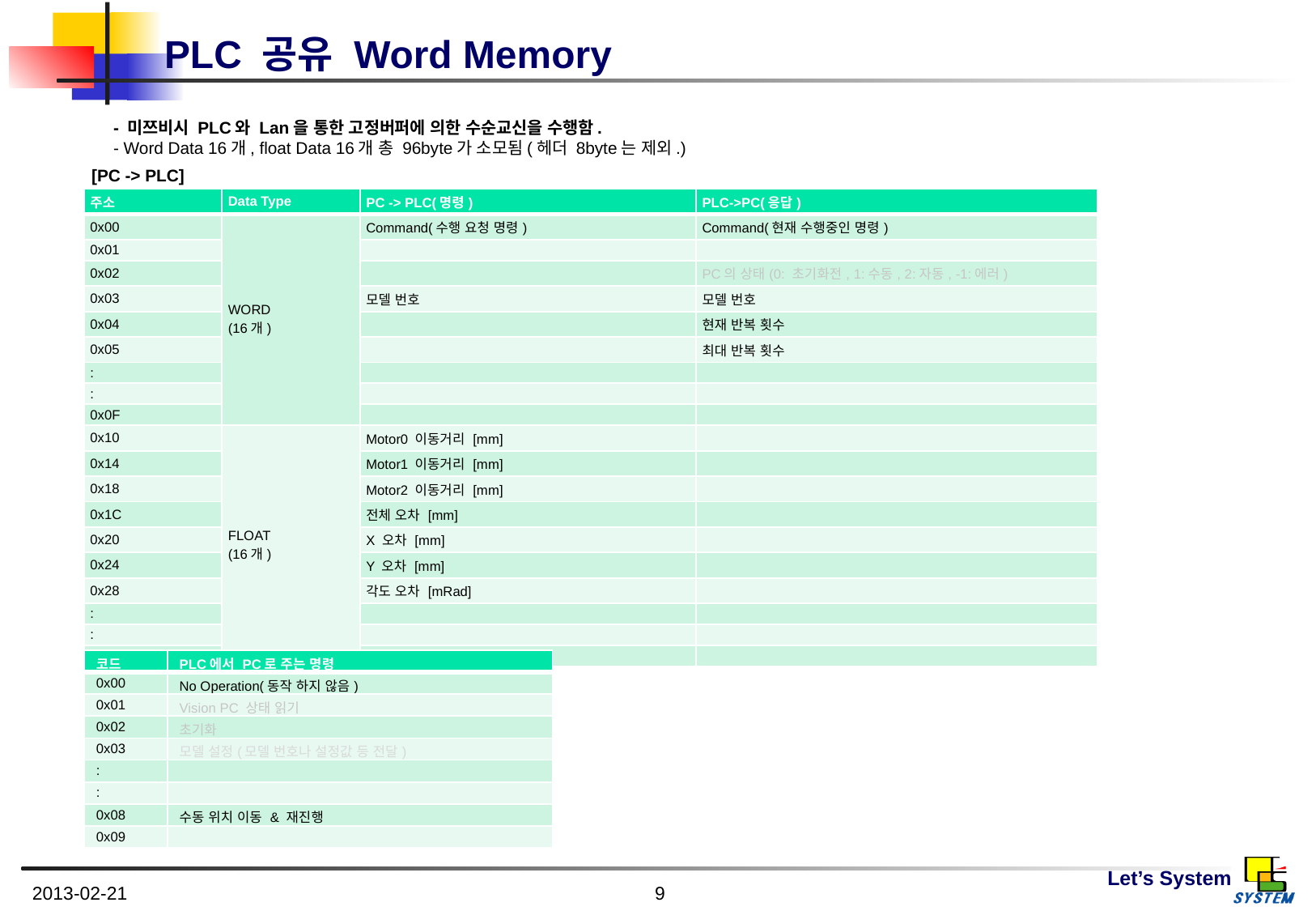

# PLC 공유 Word Memory
- 미쯔비시 PLC와 Lan을 통한 고정버퍼에 의한 수순교신을 수행함.
- Word Data 16개, float Data 16개 총 96byte가 소모됨(헤더 8byte는 제외.)
[PC -> PLC]
| 주소 | Data Type | PC -> PLC(명령) | PLC->PC(응답) |
| --- | --- | --- | --- |
| 0x00 | WORD (16개) | Command(수행 요청 명령) | Command(현재 수행중인 명령) |
| 0x01 |  |  |  |
| 0x02 |  |  | PC의 상태(0: 초기화전, 1:수동, 2:자동, -1:에러) |
| 0x03 |  | 모델 번호 | 모델 번호 |
| 0x04 |  |  | 현재 반복 횟수 |
| 0x05 |  |  | 최대 반복 횟수 |
| : |  |  |  |
| : |  |  |  |
| 0x0F |  |  |  |
| 0x10 | FLOAT (16개) | Motor0 이동거리 [mm] |  |
| 0x14 |  | Motor1 이동거리 [mm] |  |
| 0x18 |  | Motor2 이동거리 [mm] |  |
| 0x1C |  | 전체 오차 [mm] |  |
| 0x20 |  | X 오차 [mm] |  |
| 0x24 |  | Y 오차 [mm] |  |
| 0x28 |  | 각도 오차 [mRad] |  |
| : |  |  |  |
| : |  |  |  |
| 0x4C |  |  |  |
| 코드 | PLC에서 PC로 주는 명령 |
| --- | --- |
| 0x00 | No Operation(동작 하지 않음) |
| 0x01 | Vision PC 상태 읽기 |
| 0x02 | 초기화 |
| 0x03 | 모델 설정(모델 번호나 설정값 등 전달) |
| : |  |
| : |  |
| 0x08 | 수동 위치 이동 & 재진행 |
| 0x09 |  |
2013-02-21
9